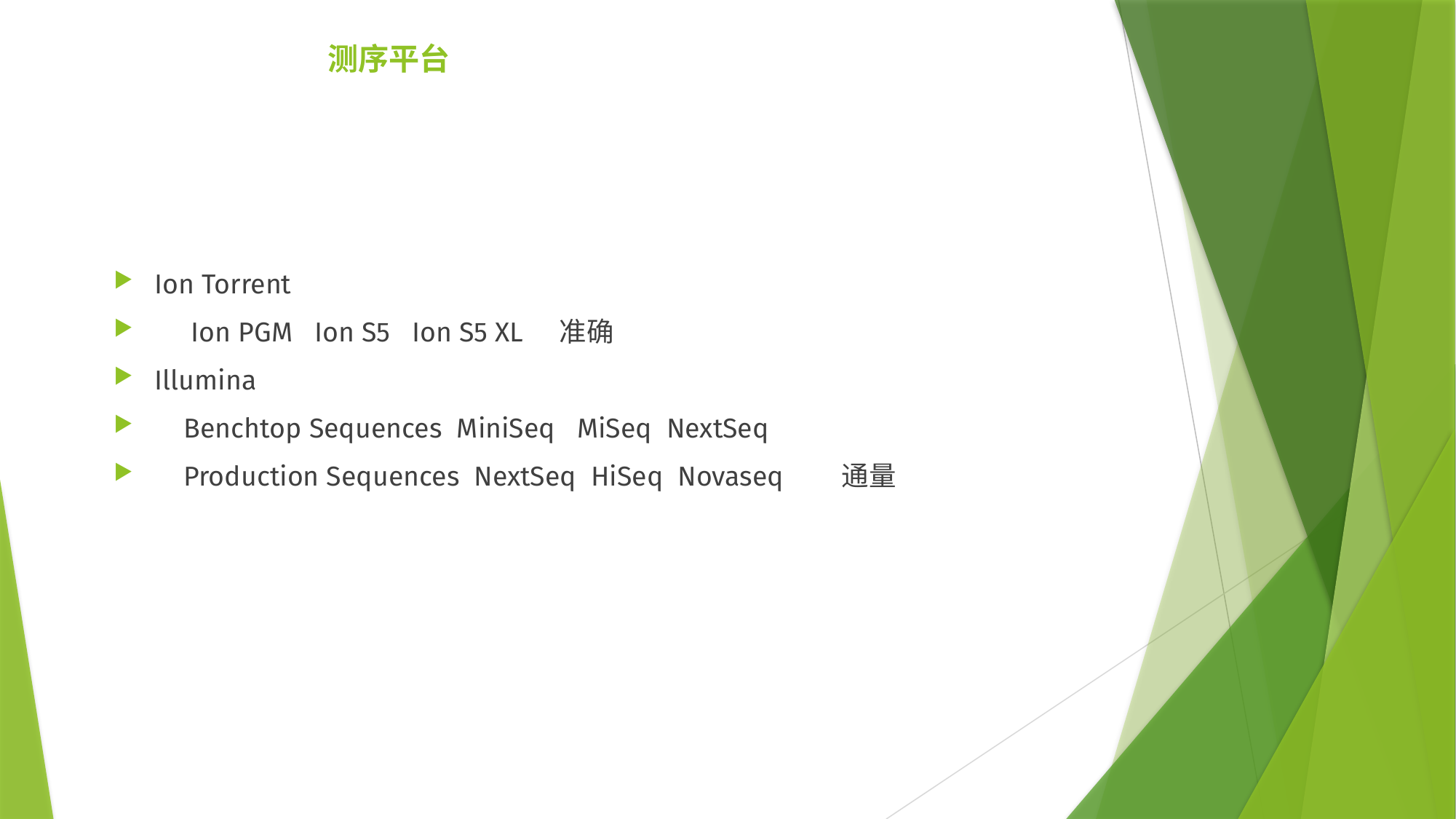

# 测序平台
Ion Torrent
     Ion PGM   Ion S5   Ion S5 XL    准确
Illumina
    Benchtop Sequences  MiniSeq   MiSeq  NextSeq
    Production Sequences  NextSeq  HiSeq  Novaseq       通量